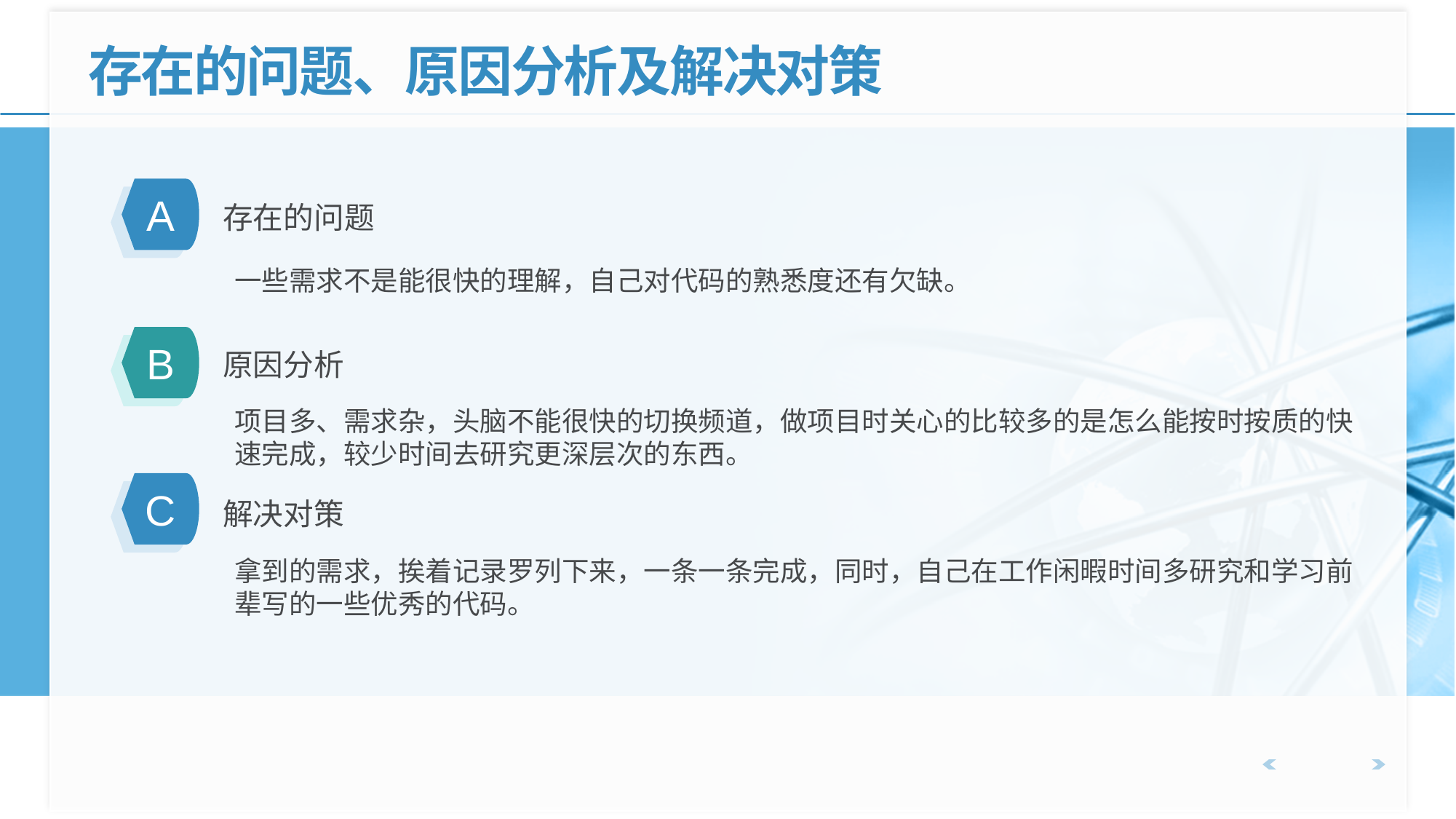

存在的问题、原因分析及解决对策
存在的问题
A

一些需求不是能很快的理解，自己对代码的熟悉度还有欠缺。
原因分析
B

项目多、需求杂，头脑不能很快的切换频道，做项目时关心的比较多的是怎么能按时按质的快速完成，较少时间去研究更深层次的东西。
解决对策
C

拿到的需求，挨着记录罗列下来，一条一条完成，同时，自己在工作闲暇时间多研究和学习前辈写的一些优秀的代码。